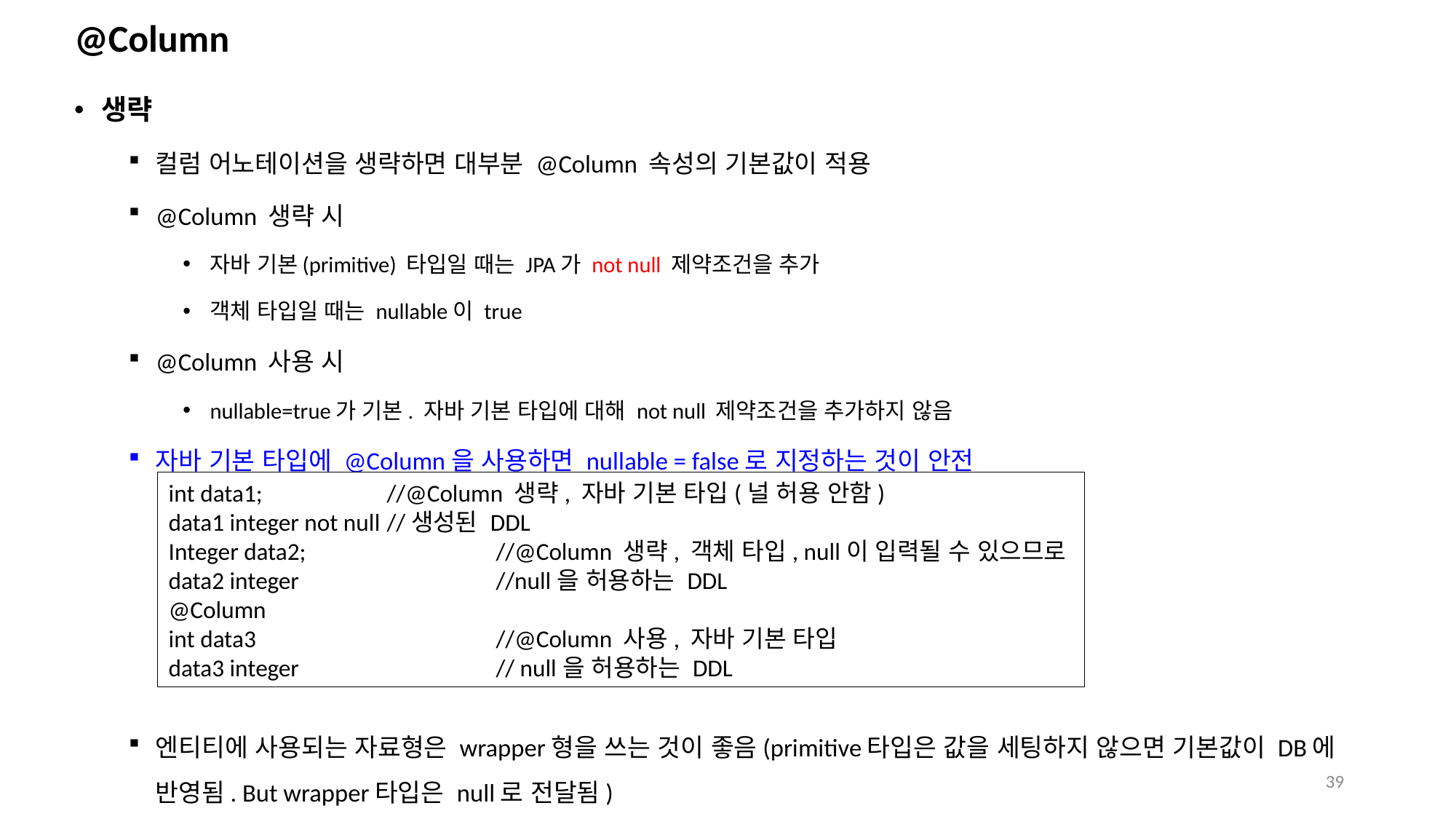

# @Column
생략
컬럼 어노테이션을 생략하면 대부분 @Column 속성의 기본값이 적용
@Column 생략 시
자바 기본(primitive) 타입일 때는 JPA가 not null 제약조건을 추가
객체 타입일 때는 nullable이 true
@Column 사용 시
nullable=true가 기본. 자바 기본 타입에 대해 not null 제약조건을 추가하지 않음
자바 기본 타입에 @Column을 사용하면 nullable = false로 지정하는 것이 안전

엔티티에 사용되는 자료형은 wrapper형을 쓰는 것이 좋음(primitive타입은 값을 세팅하지 않으면 기본값이 DB에 반영됨. But wrapper타입은 null로 전달됨)
int data1;  		//@Column 생략, 자바 기본 타입(널 허용 안함)
data1 integer not null 	//생성된 DDL
Integer data2; 		//@Column 생략, 객체 타입, null이 입력될 수 있으므로
data2 integer 		//null을 허용하는 DDL
@Column
int data3			//@Column 사용, 자바 기본 타입
data3 integer		// null을 허용하는 DDL
39